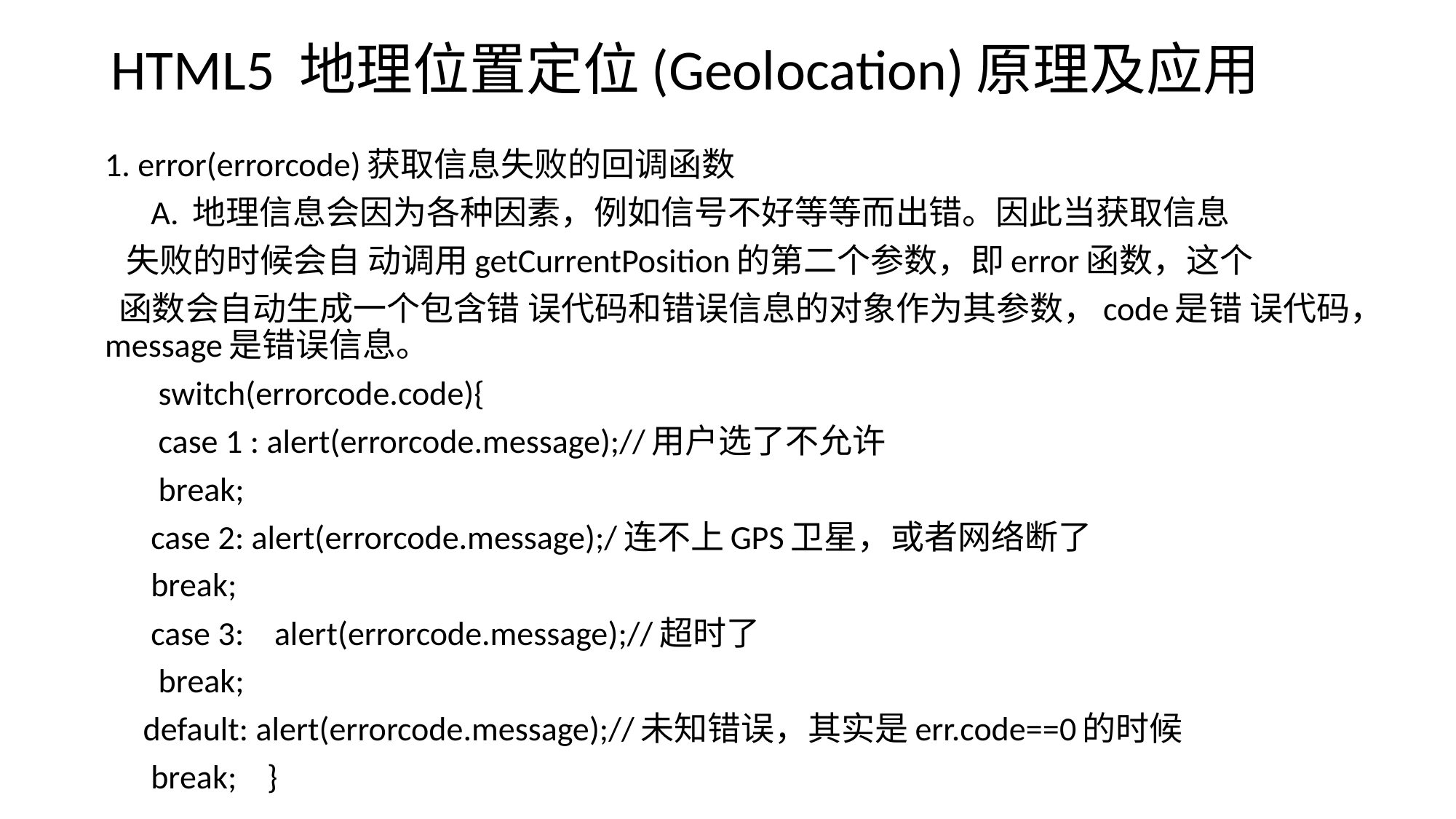

# HTML5 地理位置定位(Geolocation)原理及应用
1. error(errorcode)获取信息失败的回调函数
      A. 地理信息会因为各种因素，例如信号不好等等而出错。因此当获取信息
  失败的时候会自 动调用getCurrentPosition的第二个参数，即error函数，这个
 函数会自动生成一个包含错 误代码和错误信息的对象作为其参数，code是错 误代码，message是错误信息。
       switch(errorcode.code){
       case 1 : alert(errorcode.message);//用户选了不允许
       break;
      case 2: alert(errorcode.message);/连不上GPS卫星，或者网络断了
      break;
      case 3:    alert(errorcode.message);//超时了
       break;
     default: alert(errorcode.message);//未知错误，其实是err.code==0的时候
      break;    }